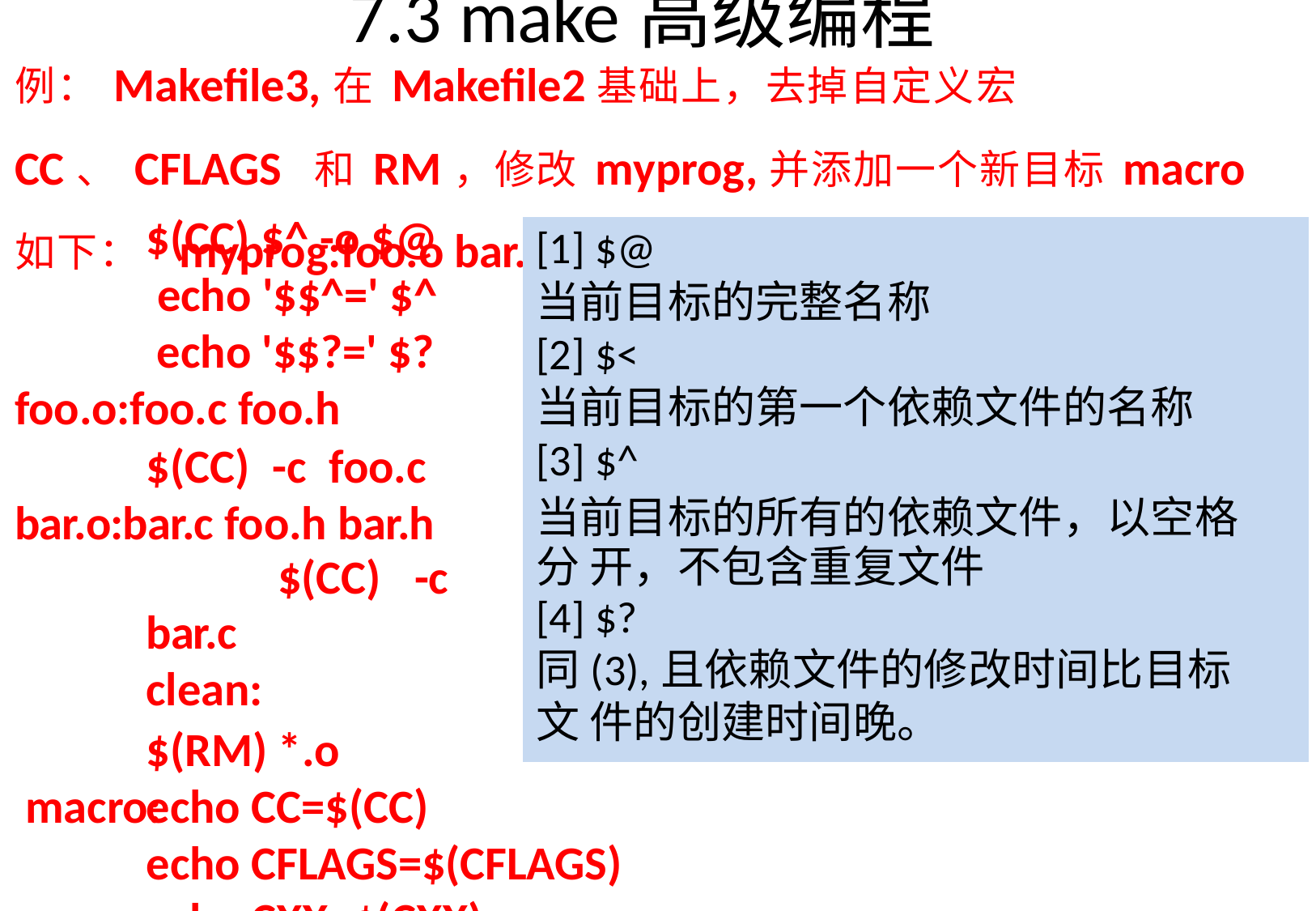

# 7.3 make高级编程
例：Makefile3,在Makefile2基础上，去掉自定义宏CC、CFLAGS  和RM，修改myprog,并添加一个新目标macro如下：  myprog:foo.o bar.o
$(CC) $^ -o $@  echo '$$^=' $^  echo '$$?=' $?
foo.o:foo.c foo.h
$(CC) -c foo.c  bar.o:bar.c foo.h bar.h
$(CC) -c bar.c
clean:
$(RM) *.o  macro:

[1] $@
当前目标的完整名称
[2] $<
当前目标的第一个依赖文件的名称
[3] $^
当前目标的所有的依赖文件，以空格分 开，不包含重复文件
[4] $?
同(3),且依赖文件的修改时间比目标文 件的创建时间晚。
echo CC=$(CC)
echo CFLAGS=$(CFLAGS)
echo CXX=$(CXX)